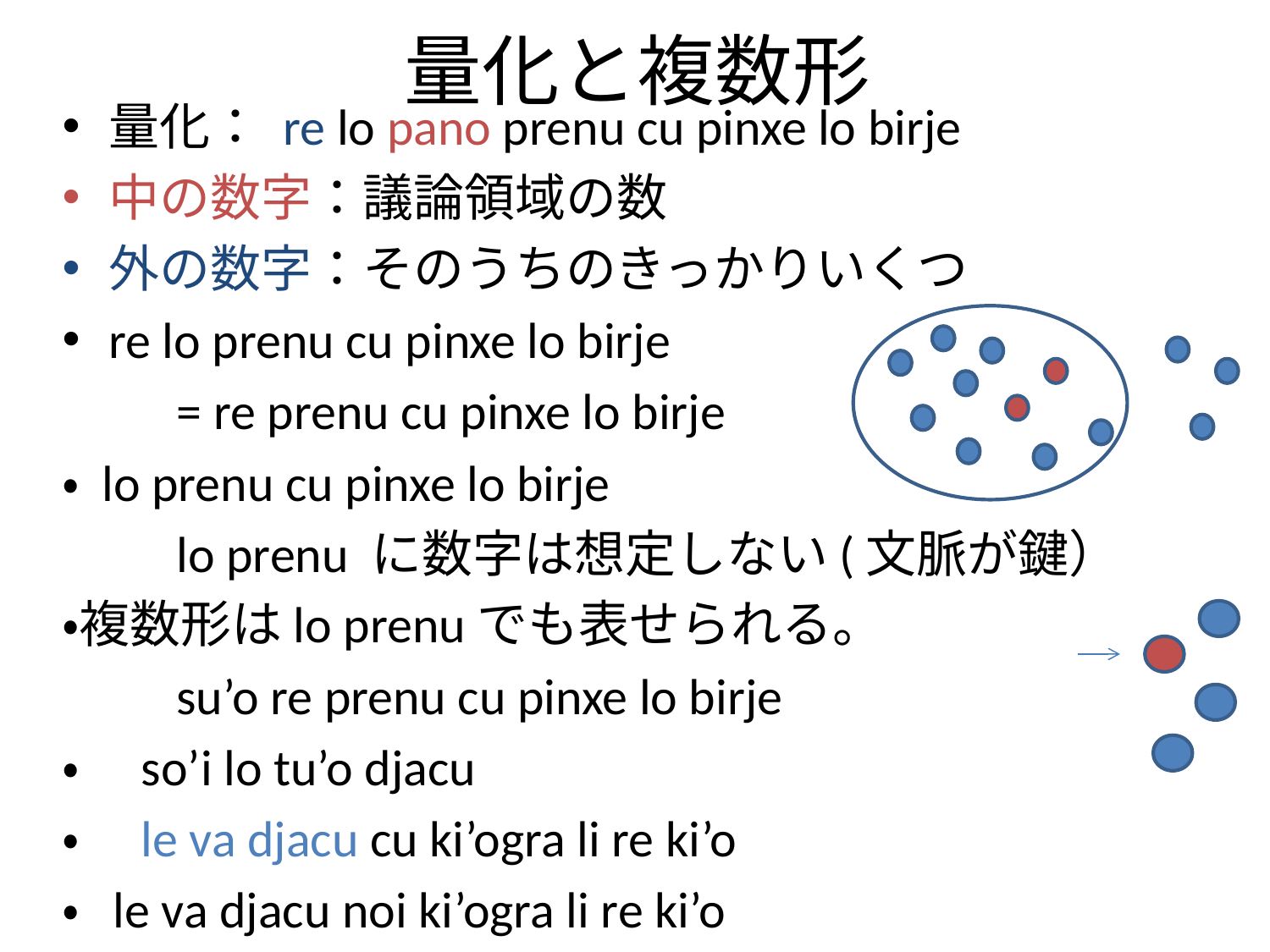

# 量化と複数形
量化： re lo pano prenu cu pinxe lo birje
中の数字：議論領域の数
外の数字：そのうちのきっかりいくつ
re lo prenu cu pinxe lo birje
	= re prenu cu pinxe lo birje
・ lo prenu cu pinxe lo birje
	lo prenu に数字は想定しない(文脈が鍵）
・複数形はlo prenuでも表せられる。
	su’o re prenu cu pinxe lo birje
・　so’i lo tu’o djacu
・　le va djacu cu ki’ogra li re ki’o
・  le va djacu noi ki’ogra li re ki’o